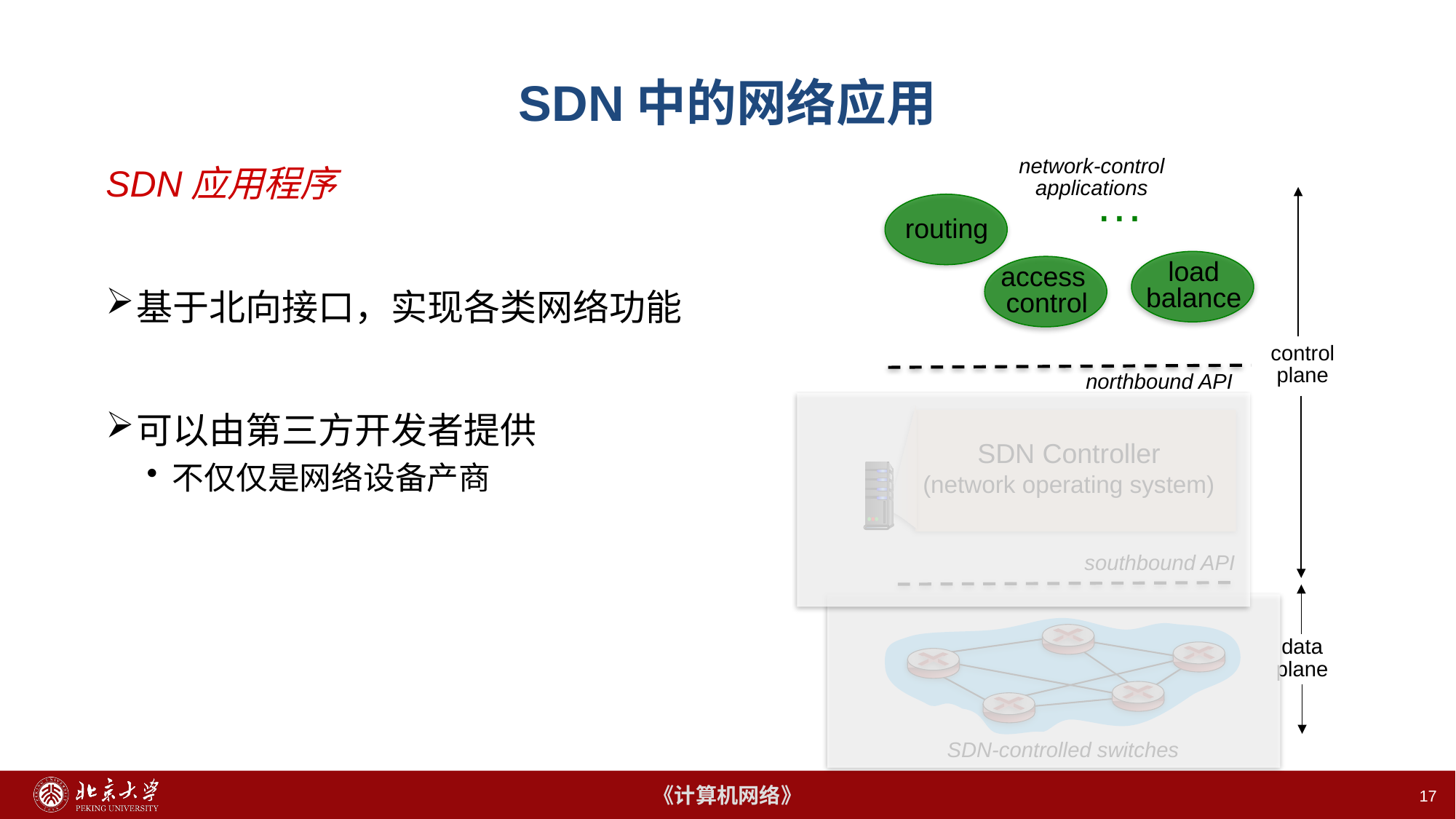

# SDN中的网络应用
network-control applications
…

routing

load
balance

access
control
control
plane
northbound API

SDN Controller
(network operating system)

southbound API

data
plane
SDN-controlled switches
SDN应用程序

基于北向接口，实现各类网络功能

可以由第三方开发者提供
不仅仅是网络设备产商

17